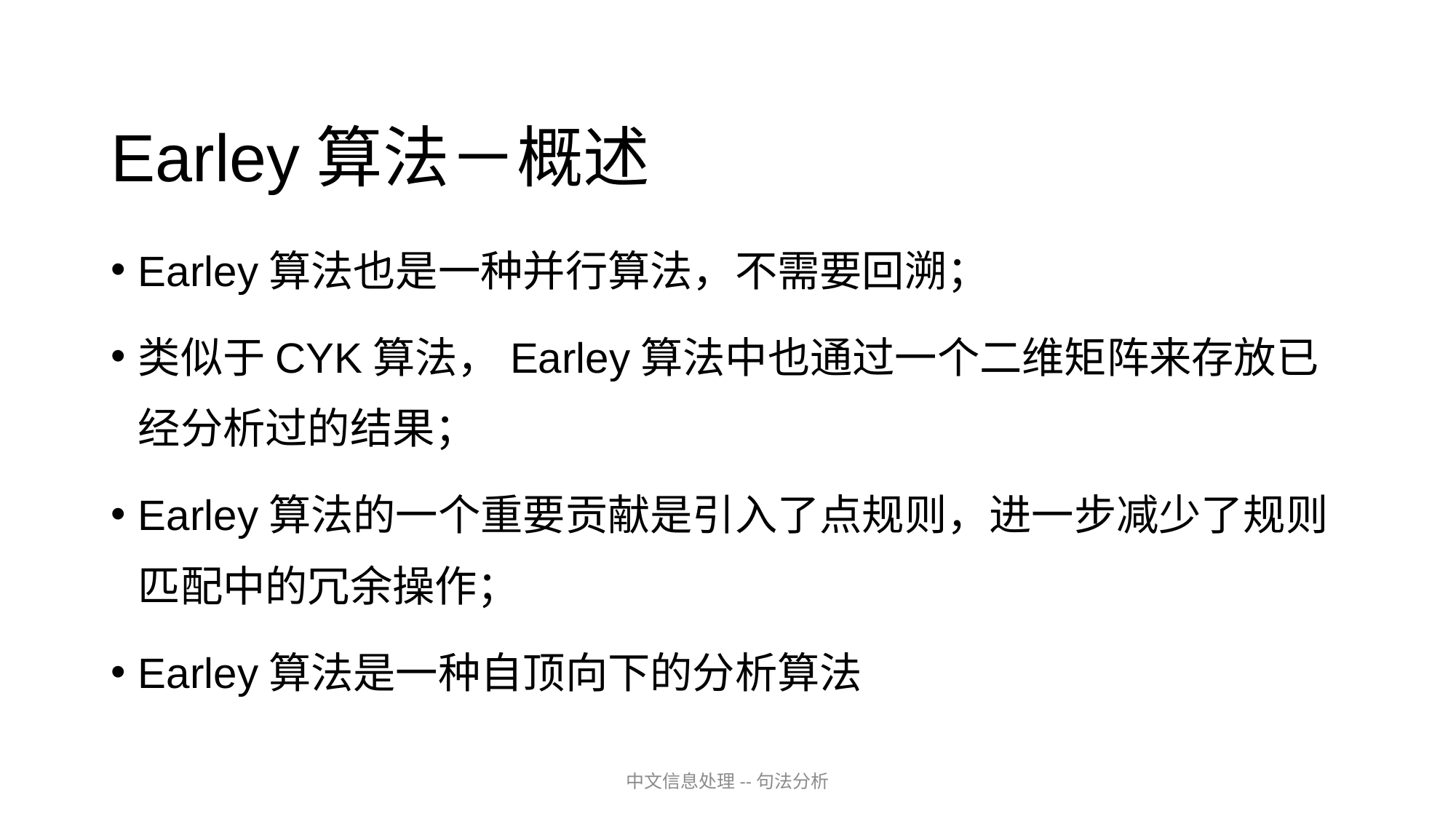

# Earley算法－概述
Earley算法也是一种并行算法，不需要回溯；
类似于CYK算法，Earley算法中也通过一个二维矩阵来存放已经分析过的结果；
Earley算法的一个重要贡献是引入了点规则，进一步减少了规则匹配中的冗余操作；
Earley算法是一种自顶向下的分析算法

中文信息处理--句法分析
131